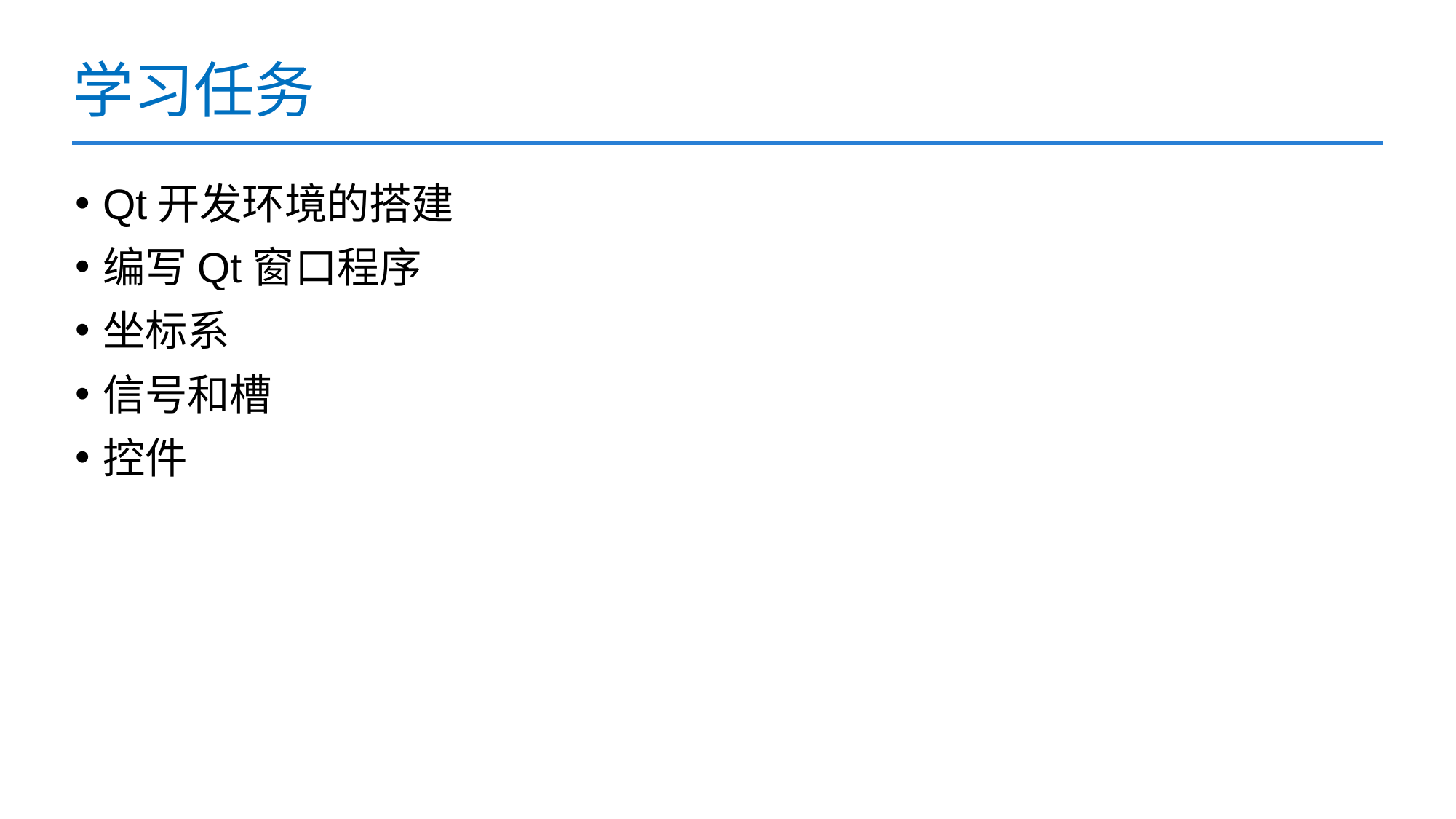

# 学习任务
Qt开发环境的搭建
编写Qt窗口程序
坐标系
信号和槽
控件